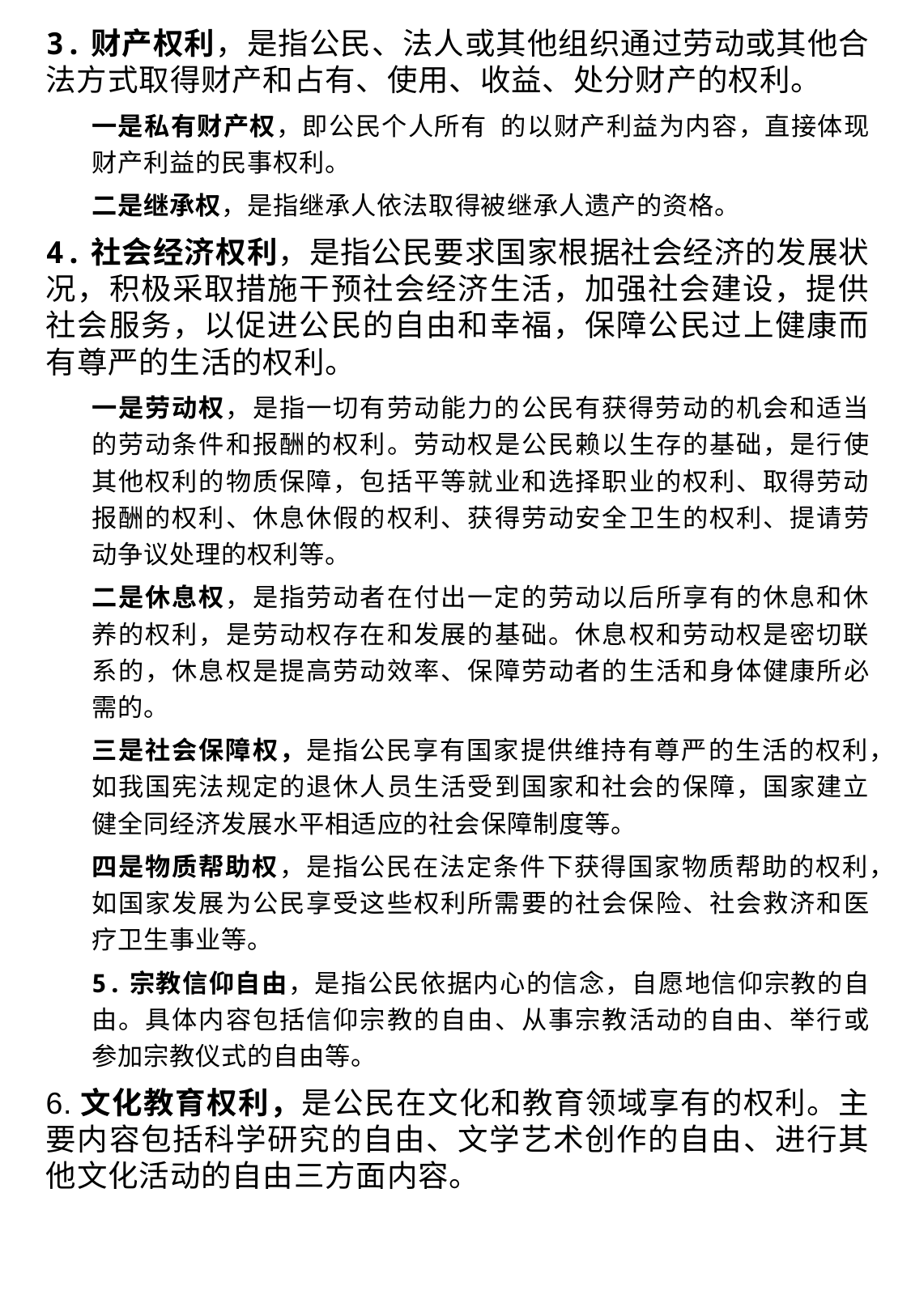

3.财产权利，是指公民、法人或其他组织通过劳动或其他合法方式取得财产和占有、使用、收益、处分财产的权利。
一是私有财产权，即公民个人所有  的以财产利益为内容，直接体现财产利益的民事权利。
二是继承权，是指继承人依法取得被继承人遗产的资格。
4.社会经济权利，是指公民要求国家根据社会经济的发展状况，积极采取措施干预社会经济生活，加强社会建设，提供社会服务，以促进公民的自由和幸福，保障公民过上健康而有尊严的生活的权利。
一是劳动权，是指一切有劳动能力的公民有获得劳动的机会和适当的劳动条件和报酬的权利。劳动权是公民赖以生存的基础，是行使其他权利的物质保障，包括平等就业和选择职业的权利、取得劳动报酬的权利、休息休假的权利、获得劳动安全卫生的权利、提请劳动争议处理的权利等。
二是休息权，是指劳动者在付出一定的劳动以后所享有的休息和休养的权利，是劳动权存在和发展的基础。休息权和劳动权是密切联系的，休息权是提高劳动效率、保障劳动者的生活和身体健康所必需的。
三是社会保障权，是指公民享有国家提供维持有尊严的生活的权利，如我国宪法规定的退休人员生活受到国家和社会的保障，国家建立健全同经济发展水平相适应的社会保障制度等。
四是物质帮助权，是指公民在法定条件下获得国家物质帮助的权利，如国家发展为公民享受这些权利所需要的社会保险、社会救济和医疗卫生事业等。
5.宗教信仰自由，是指公民依据内心的信念，自愿地信仰宗教的自由。具体内容包括信仰宗教的自由、从事宗教活动的自由、举行或参加宗教仪式的自由等。
6.文化教育权利，是公民在文化和教育领域享有的权利。主要内容包括科学研究的自由、文学艺术创作的自由、进行其他文化活动的自由三方面内容。